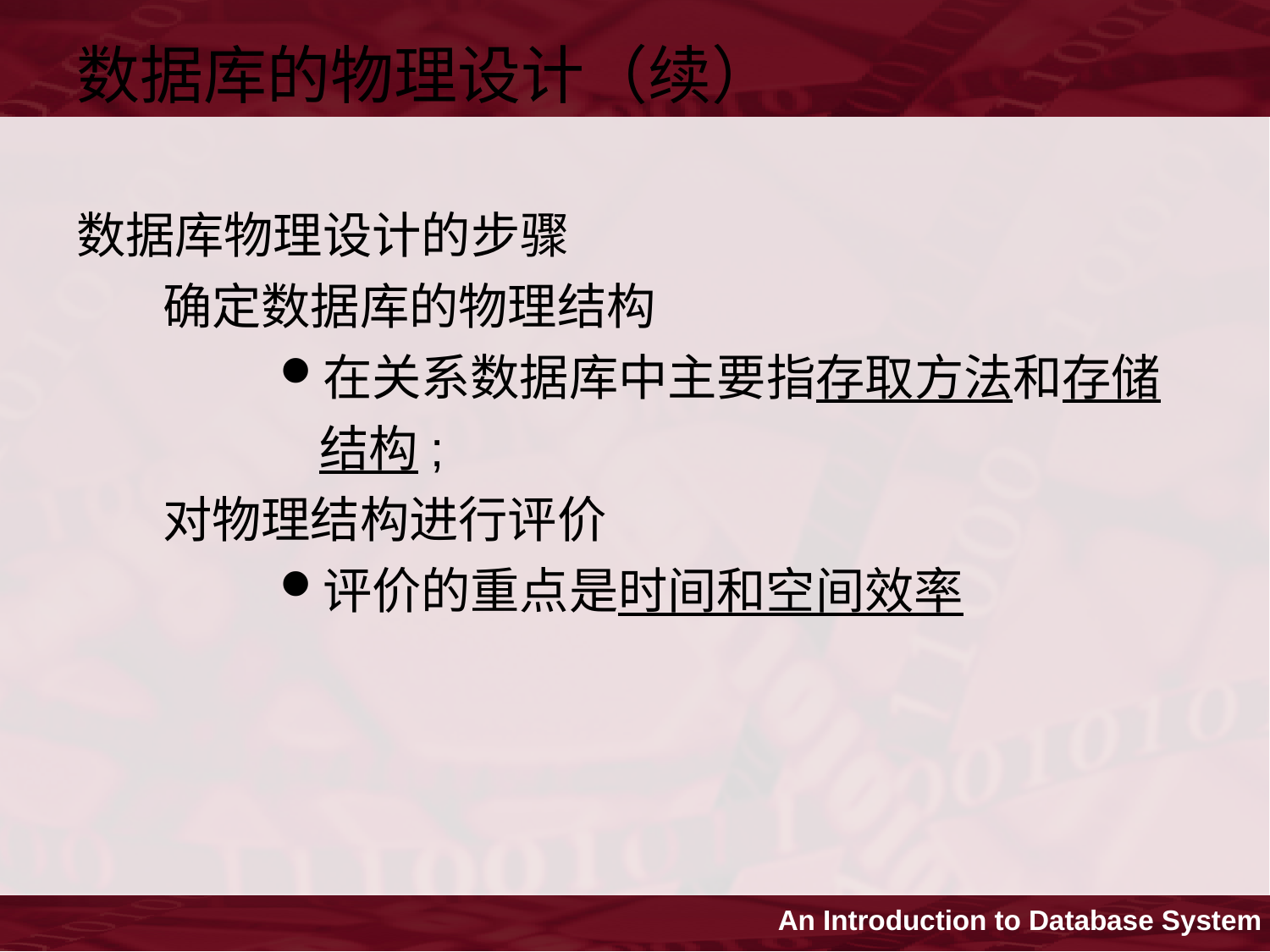

数据库的物理设计（续）
数据库物理设计的步骤
 确定数据库的物理结构
在关系数据库中主要指存取方法和存储结构;
 对物理结构进行评价
评价的重点是时间和空间效率